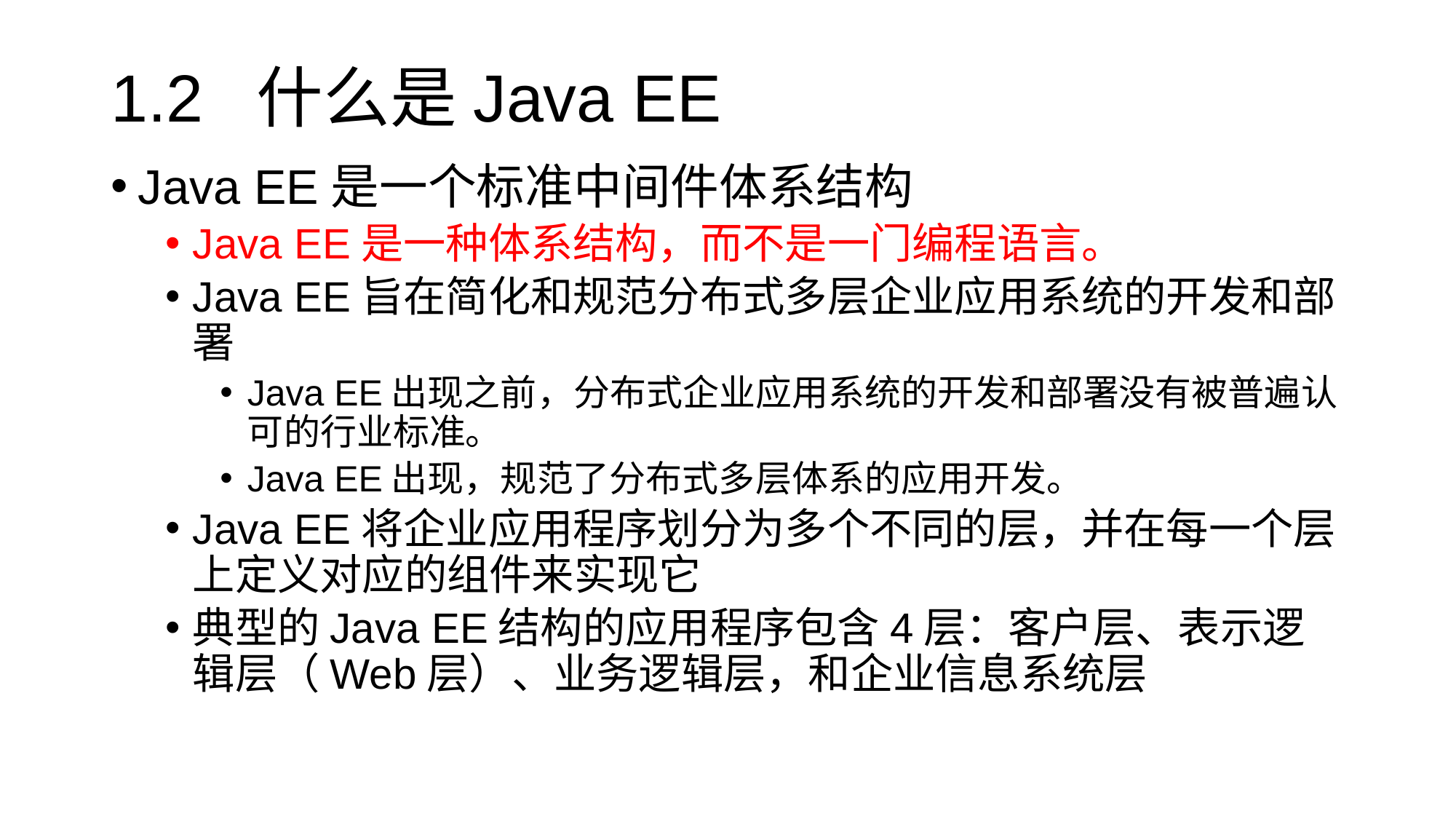

# 1.2  什么是Java EE
Java EE是一个标准中间件体系结构
Java EE是一种体系结构，而不是一门编程语言。
Java EE旨在简化和规范分布式多层企业应用系统的开发和部署
Java EE出现之前，分布式企业应用系统的开发和部署没有被普遍认可的行业标准。
Java EE出现，规范了分布式多层体系的应用开发。
Java EE将企业应用程序划分为多个不同的层，并在每一个层上定义对应的组件来实现它
典型的Java EE结构的应用程序包含4层：客户层、表示逻辑层（Web层）、业务逻辑层，和企业信息系统层